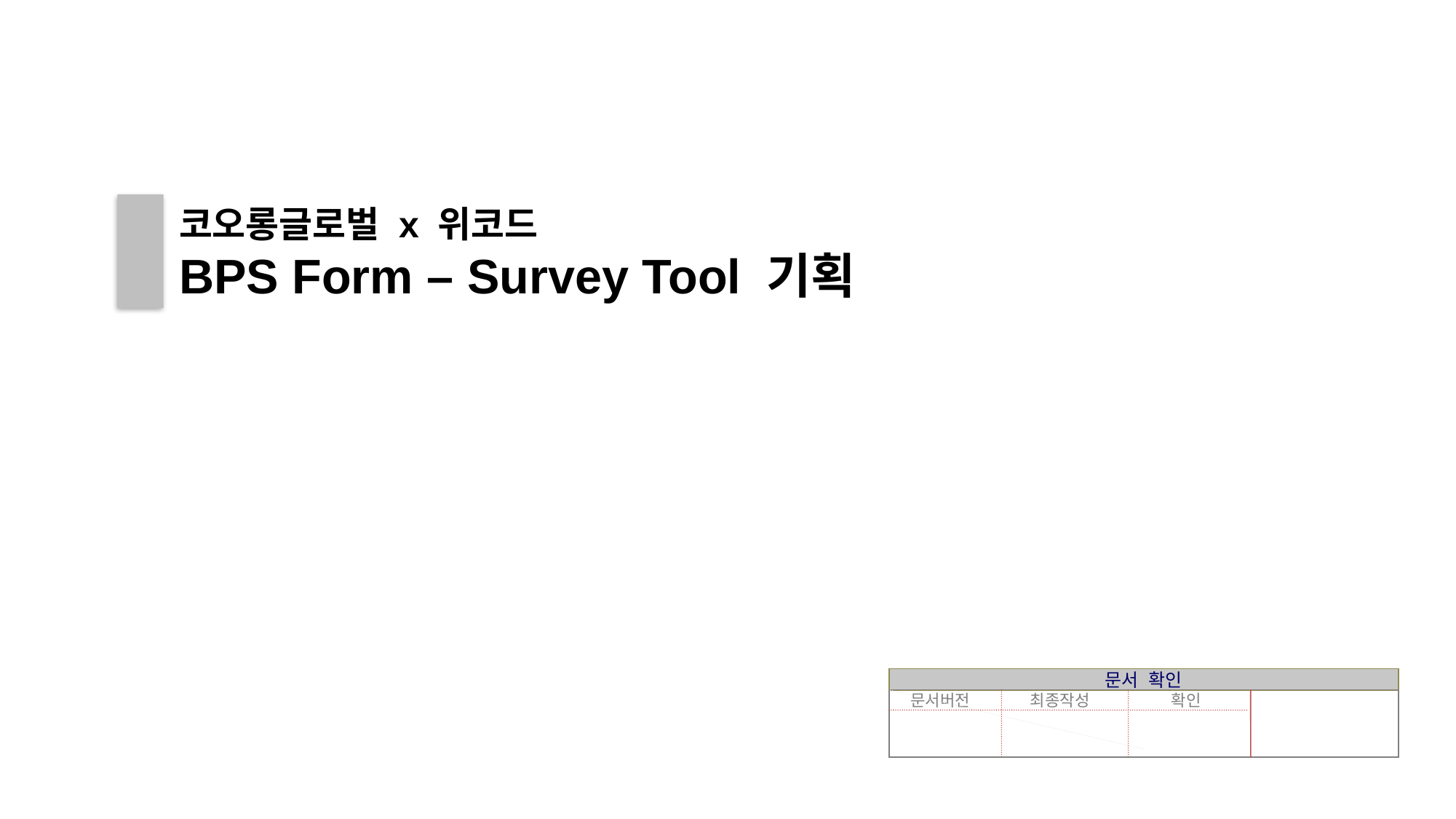

# 코오롱글로벌 x 위코드 BPS Form – Survey Tool 기획